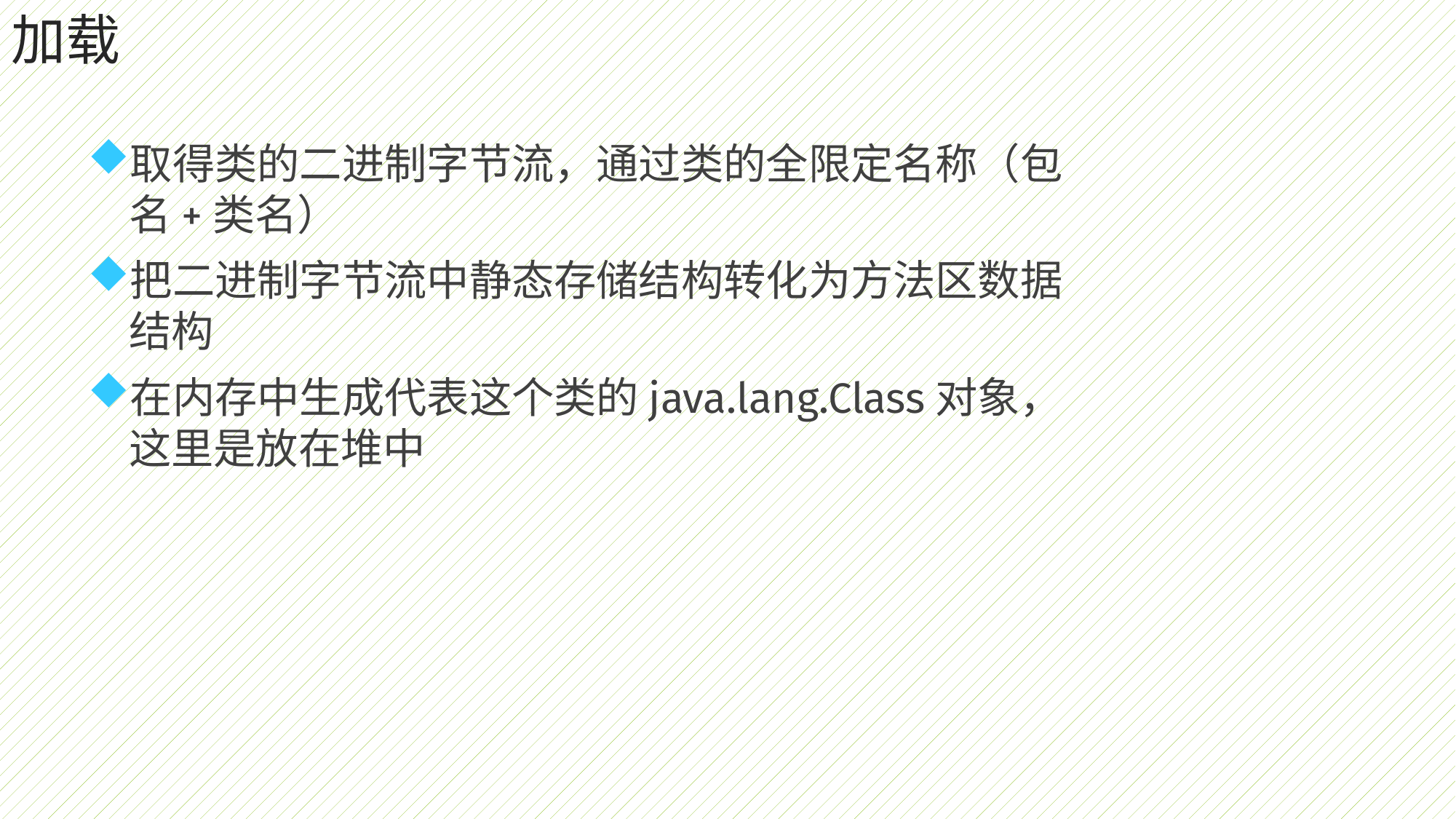

# 加载
取得类的二进制字节流，通过类的全限定名称（包名+类名）
把二进制字节流中静态存储结构转化为方法区数据结构
在内存中生成代表这个类的java.lang.Class对象，这里是放在堆中